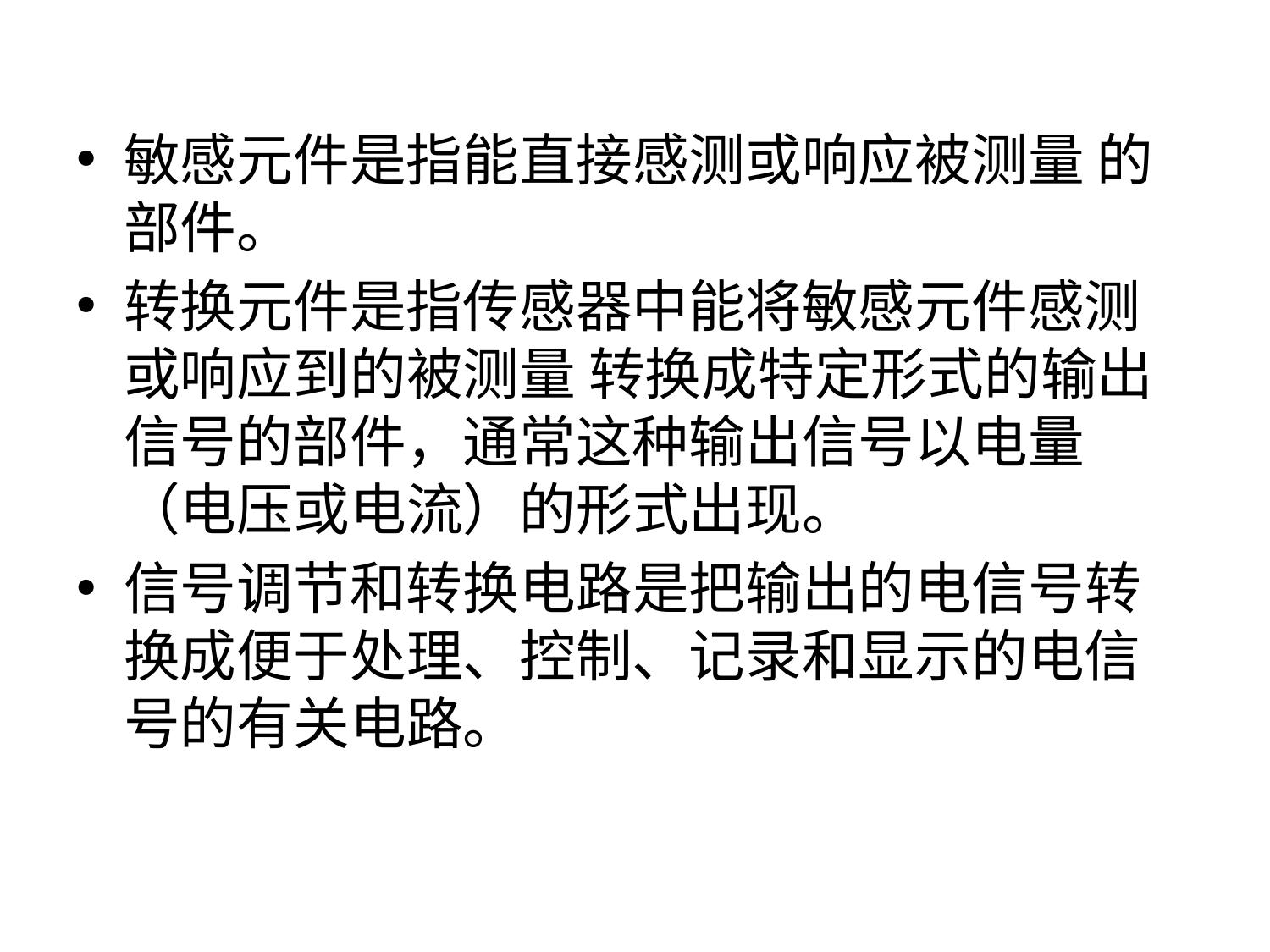

敏感元件是指能直接感测或响应被测量 的部件。
转换元件是指传感器中能将敏感元件感测或响应到的被测量 转换成特定形式的输出信号的部件，通常这种输出信号以电量（电压或电流）的形式出现。
信号调节和转换电路是把输出的电信号转换成便于处理、控制、记录和显示的电信号的有关电路。